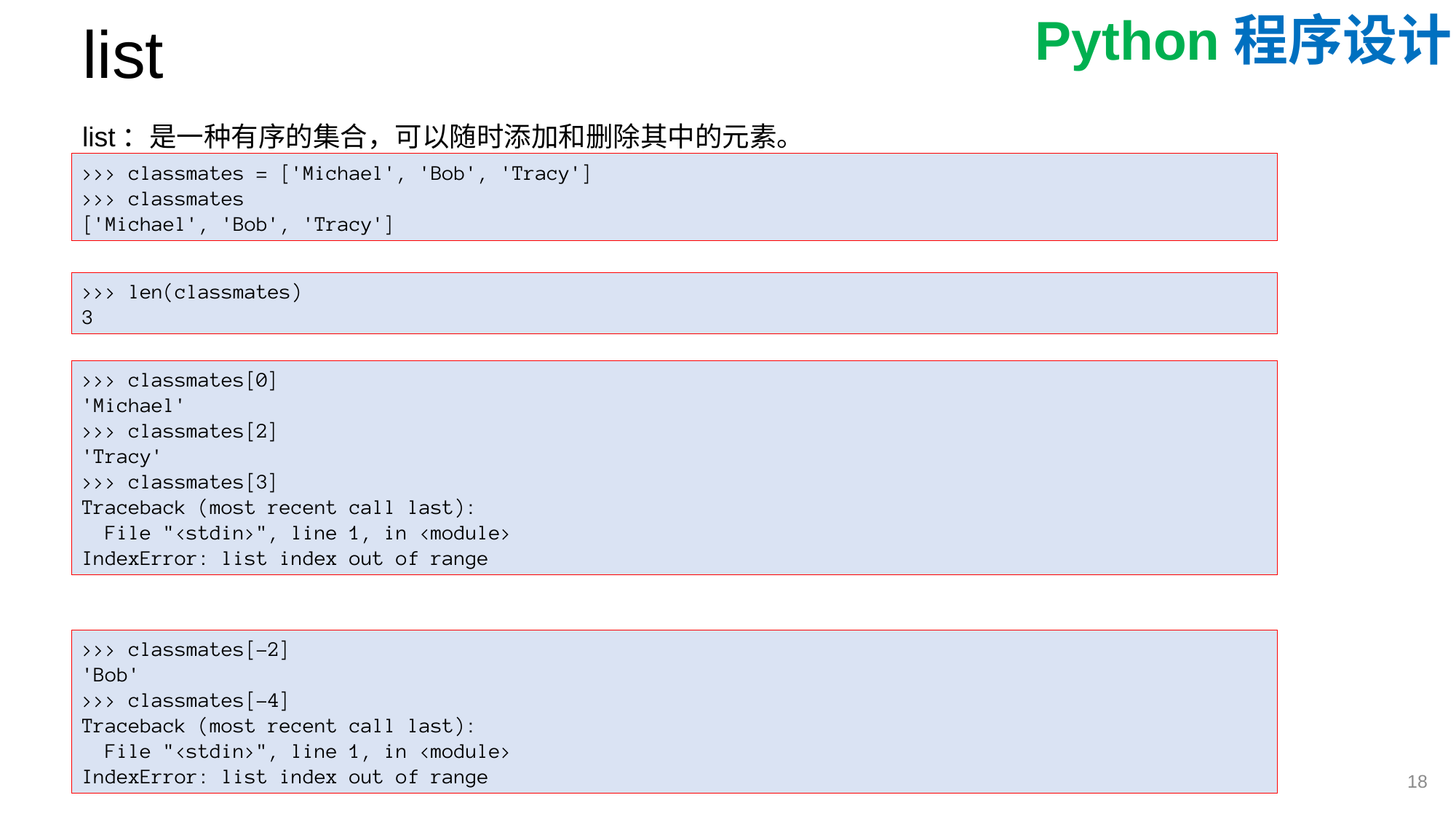

# list
list：是一种有序的集合，可以随时添加和删除其中的元素。
>>> classmates = ['Michael', 'Bob', 'Tracy']
>>> classmates
['Michael', 'Bob', 'Tracy']
>>> len(classmates)
3
>>> classmates[0]
'Michael'
>>> classmates[2]
'Tracy'
>>> classmates[3]
Traceback (most recent call last):
  File "<stdin>", line 1, in <module>
IndexError: list index out of range
>>> classmates[-2]
'Bob'
>>> classmates[-4]
Traceback (most recent call last):
  File "<stdin>", line 1, in <module>
IndexError: list index out of range
18